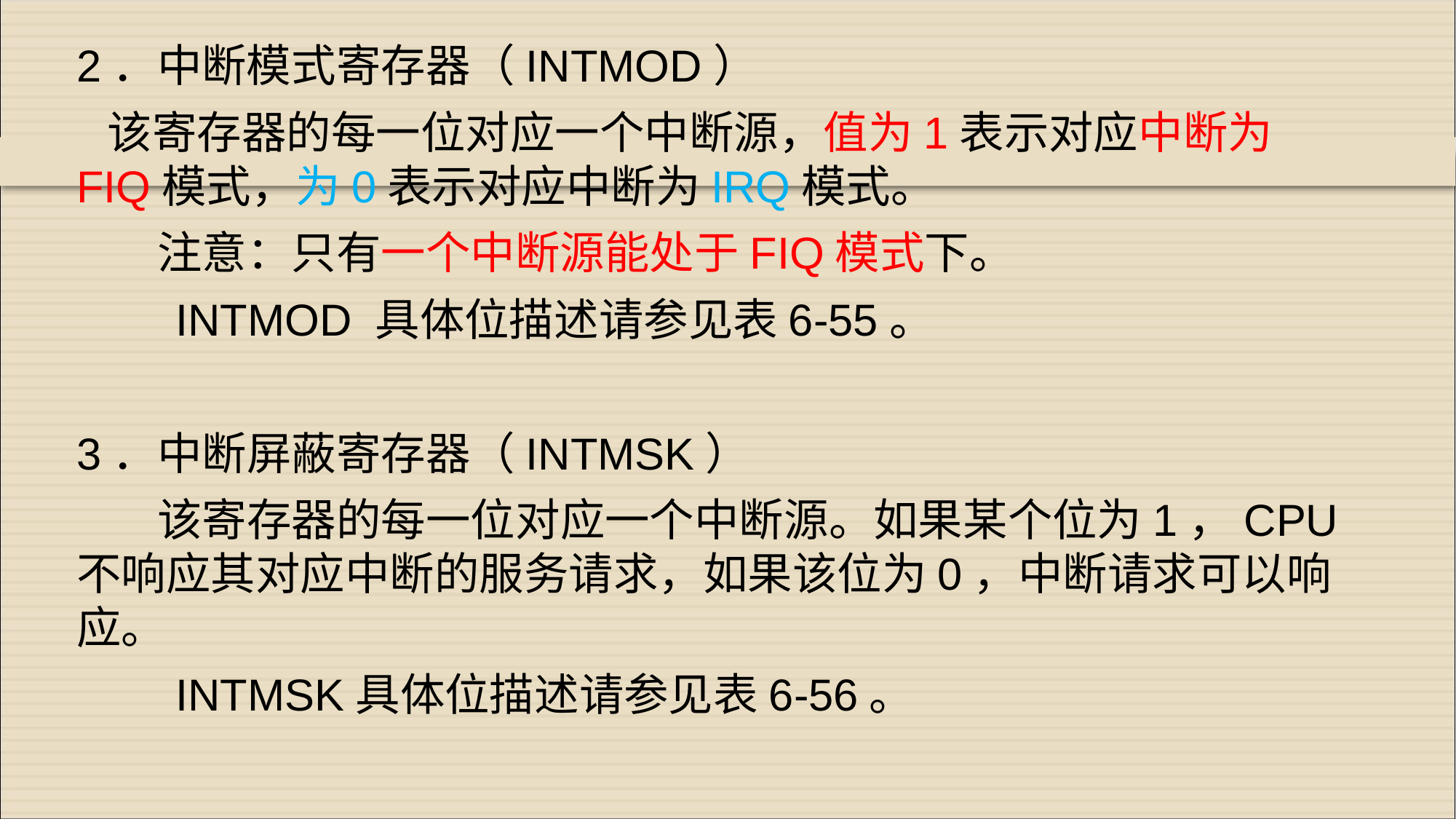

2．中断模式寄存器（INTMOD）
  该寄存器的每一位对应一个中断源，值为1表示对应中断为FIQ模式，为0表示对应中断为IRQ模式。
       注意：只有一个中断源能处于FIQ模式下。
        INTMOD 具体位描述请参见表6-55。

3．中断屏蔽寄存器（INTMSK）
       该寄存器的每一位对应一个中断源。如果某个位为1，CPU不响应其对应中断的服务请求，如果该位为0，中断请求可以响应。
        INTMSK具体位描述请参见表6-56。